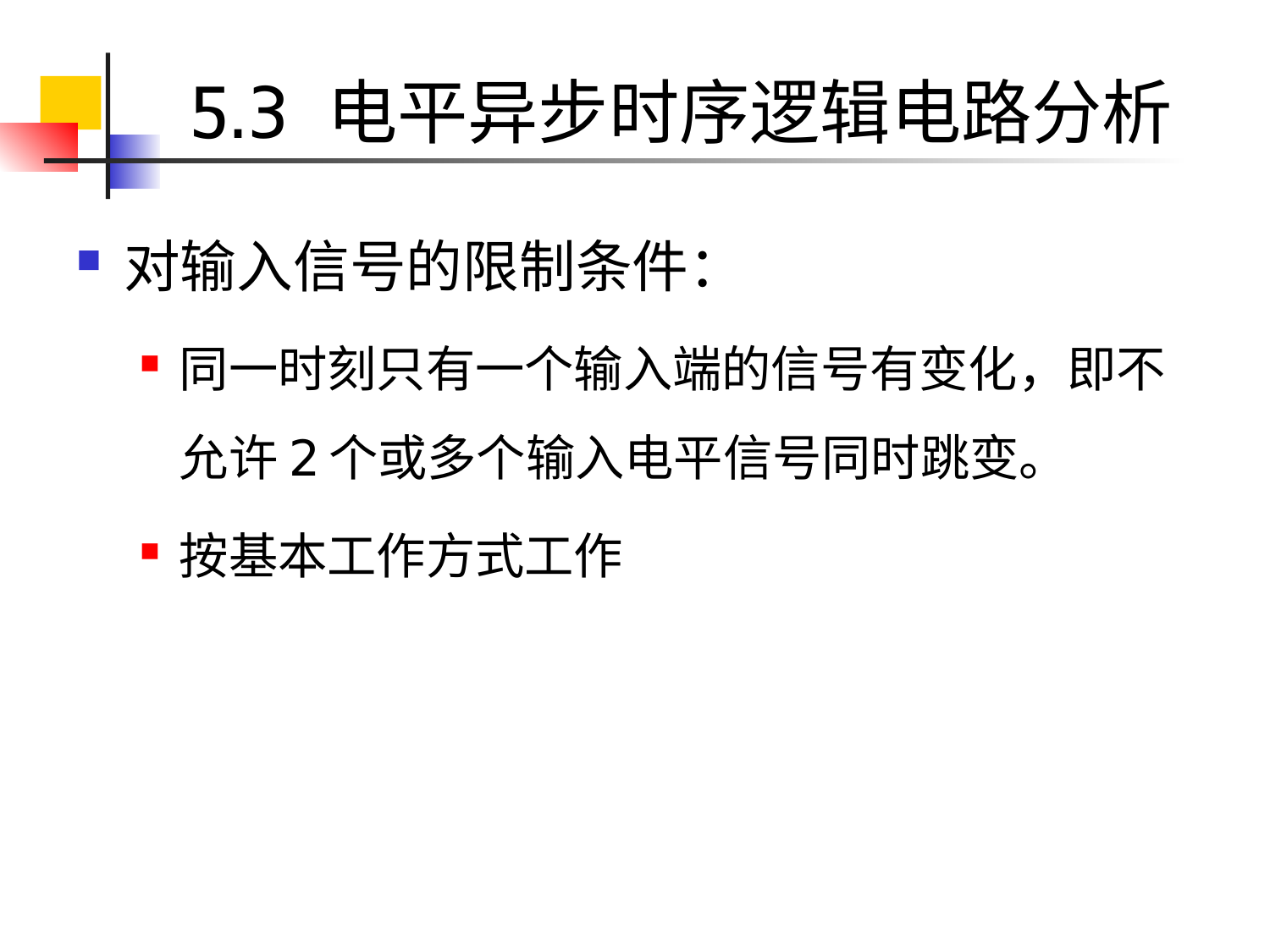

# 5.3 电平异步时序逻辑电路分析
对输入信号的限制条件：
同一时刻只有一个输入端的信号有变化，即不允许2个或多个输入电平信号同时跳变。
按基本工作方式工作